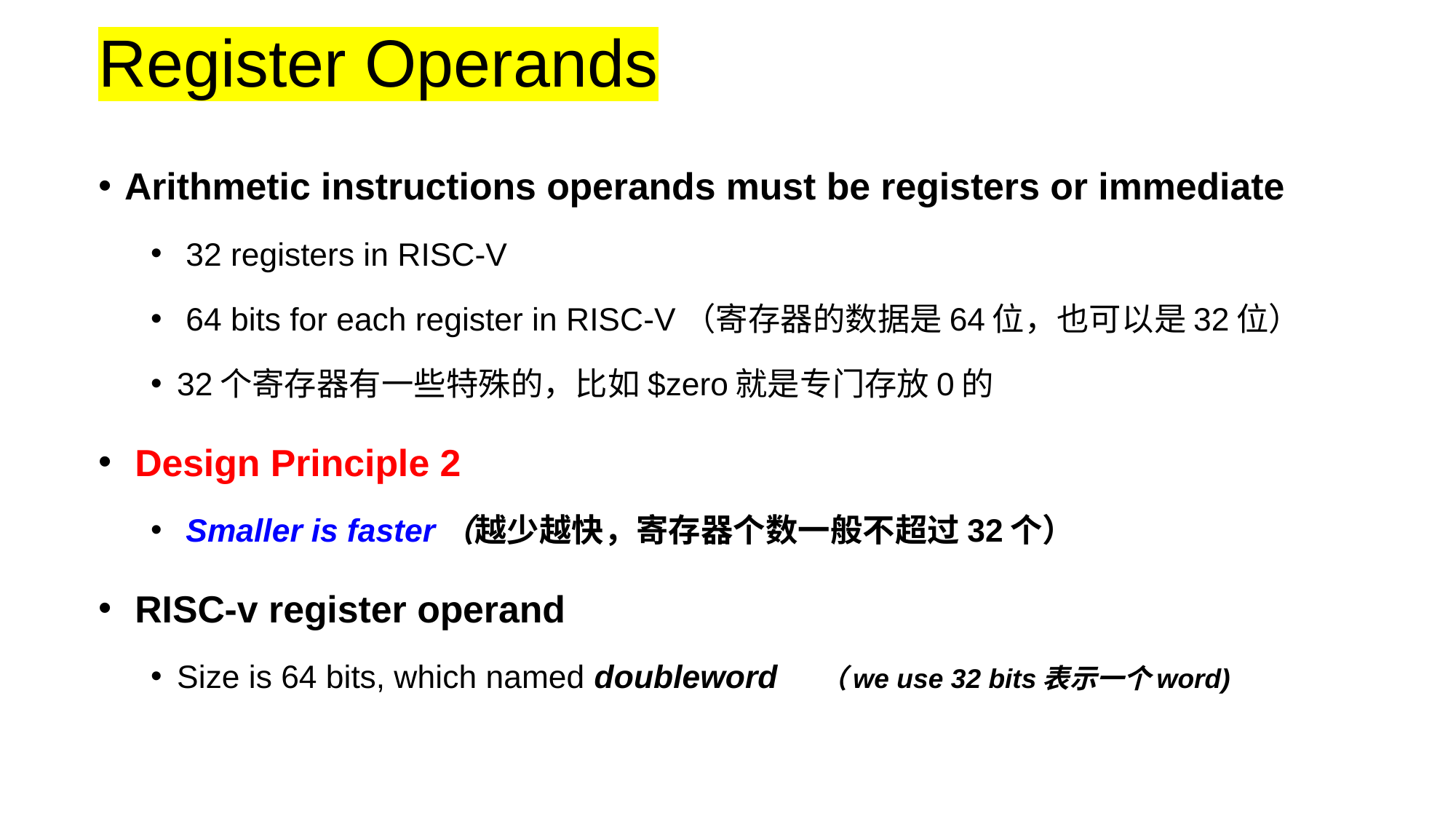

# Register Operands
Arithmetic instructions operands must be registers or immediate
 32 registers in RISC-V
 64 bits for each register in RISC-V（寄存器的数据是64位，也可以是32位）
32个寄存器有一些特殊的，比如$zero就是专门存放0的
 Design Principle 2
 Smaller is faster（越少越快，寄存器个数一般不超过32个）
 RISC-v register operand
Size is 64 bits, which named doubleword    （we use 32 bits表示一个word)